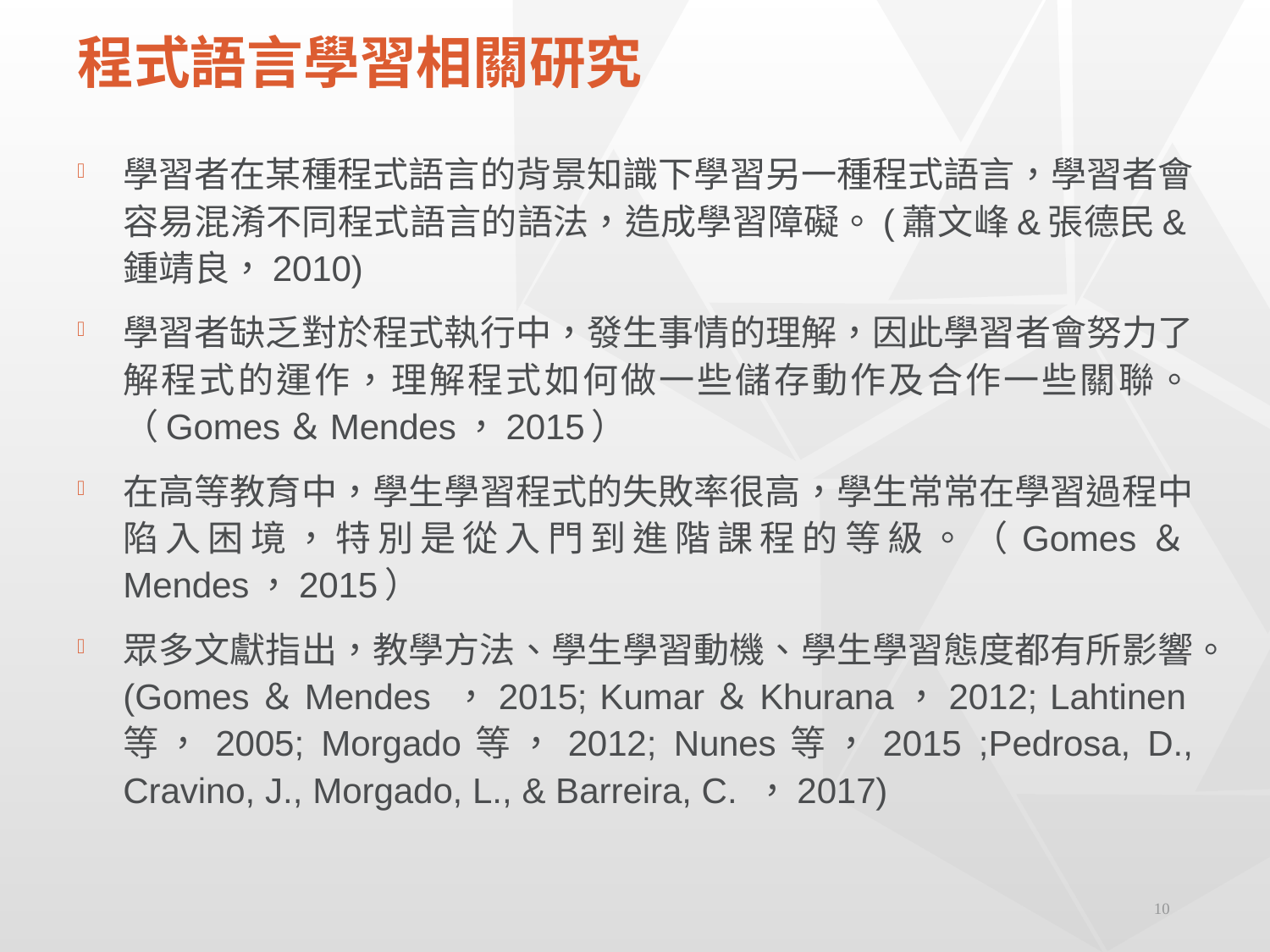

# 程式語言學習相關研究
學習者在某種程式語言的背景知識下學習另一種程式語言，學習者會容易混淆不同程式語言的語法，造成學習障礙。(蕭文峰&張德民&鍾靖良，2010)
學習者缺乏對於程式執行中，發生事情的理解，因此學習者會努力了解程式的運作，理解程式如何做一些儲存動作及合作一些關聯。（Gomes＆Mendes，2015）
在高等教育中，學生學習程式的失敗率很高，學生常常在學習過程中陷入困境，特別是從入門到進階課程的等級。（Gomes＆Mendes，2015）
眾多文獻指出，教學方法、學生學習動機、學生學習態度都有所影響。(Gomes＆Mendes ，2015; Kumar＆Khurana，2012; Lahtinen等，2005; Morgado等，2012; Nunes等，2015 ;Pedrosa, D., Cravino, J., Morgado, L., & Barreira, C. ，2017)
10